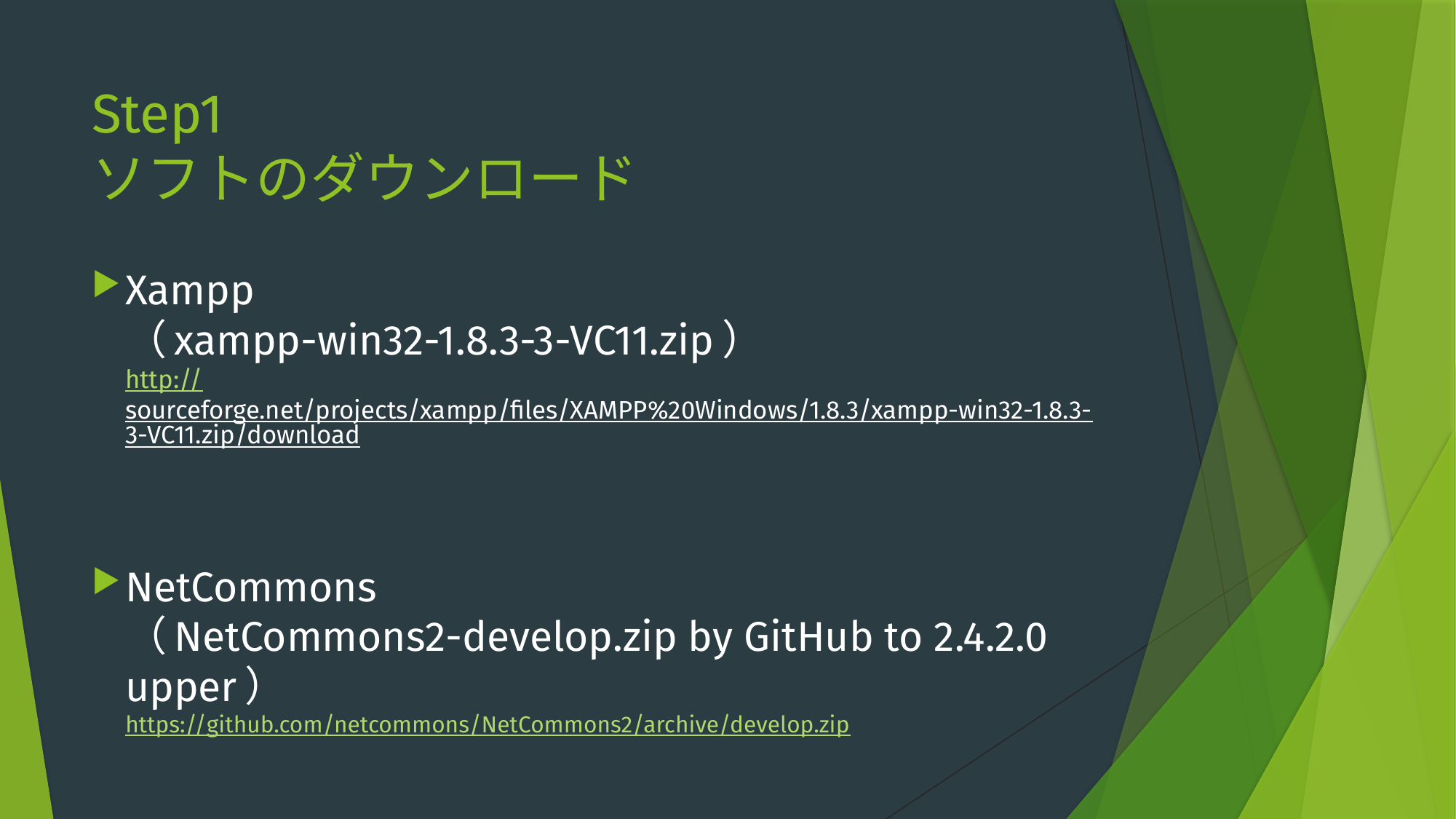

# Step1 ソフトのダウンロード
Xampp
（xampp-win32-1.8.3-3-VC11.zip）
http://sourceforge.net/projects/xampp/files/XAMPP%20Windows/1.8.3/xampp-win32-1.8.3-3-VC11.zip/download
NetCommons
（NetCommons2-develop.zip by GitHub to 2.4.2.0 upper）
https://github.com/netcommons/NetCommons2/archive/develop.zip